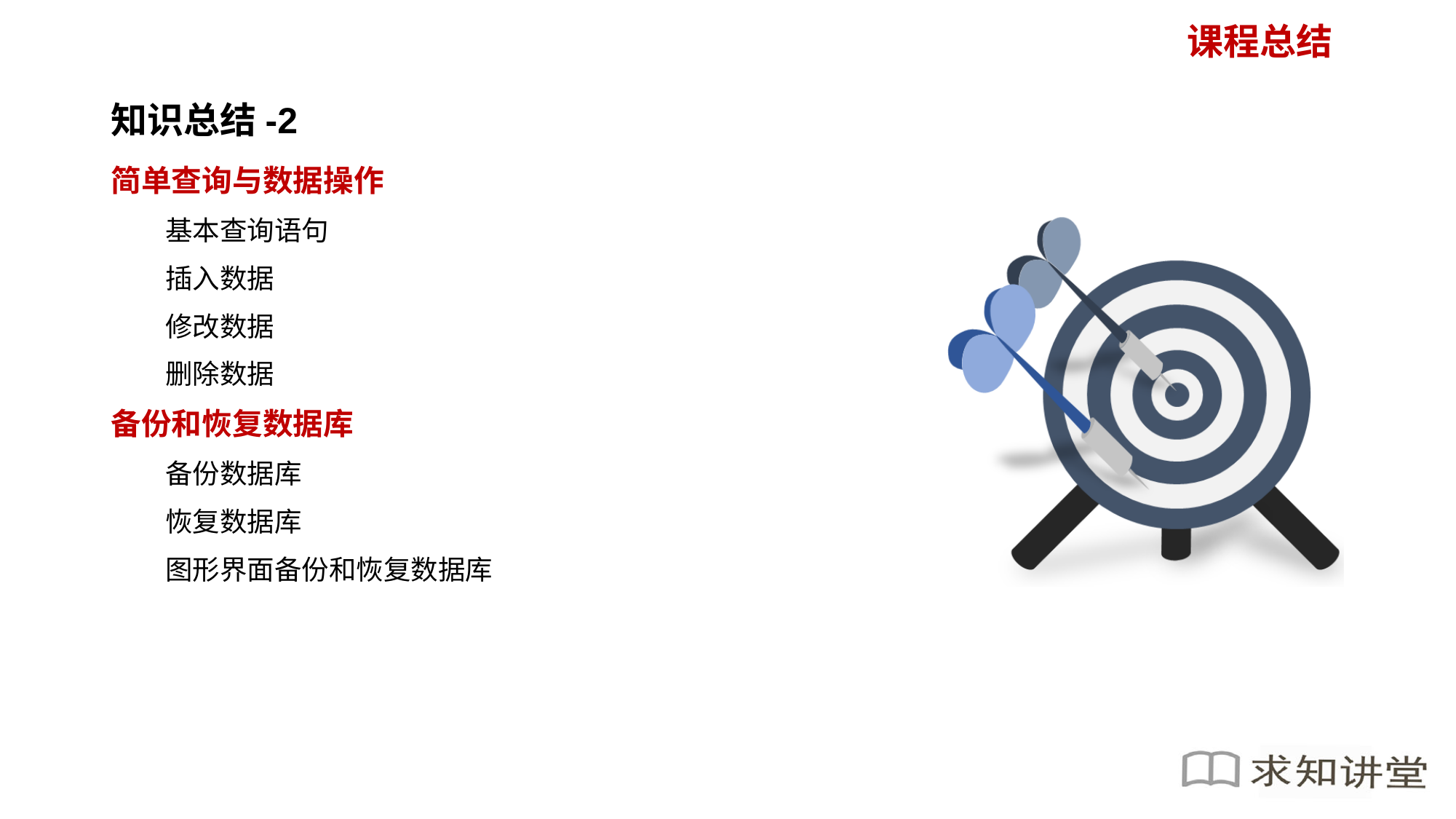

知识总结-2
简单查询与数据操作
基本查询语句
插入数据
修改数据
删除数据
备份和恢复数据库
备份数据库
恢复数据库
图形界面备份和恢复数据库